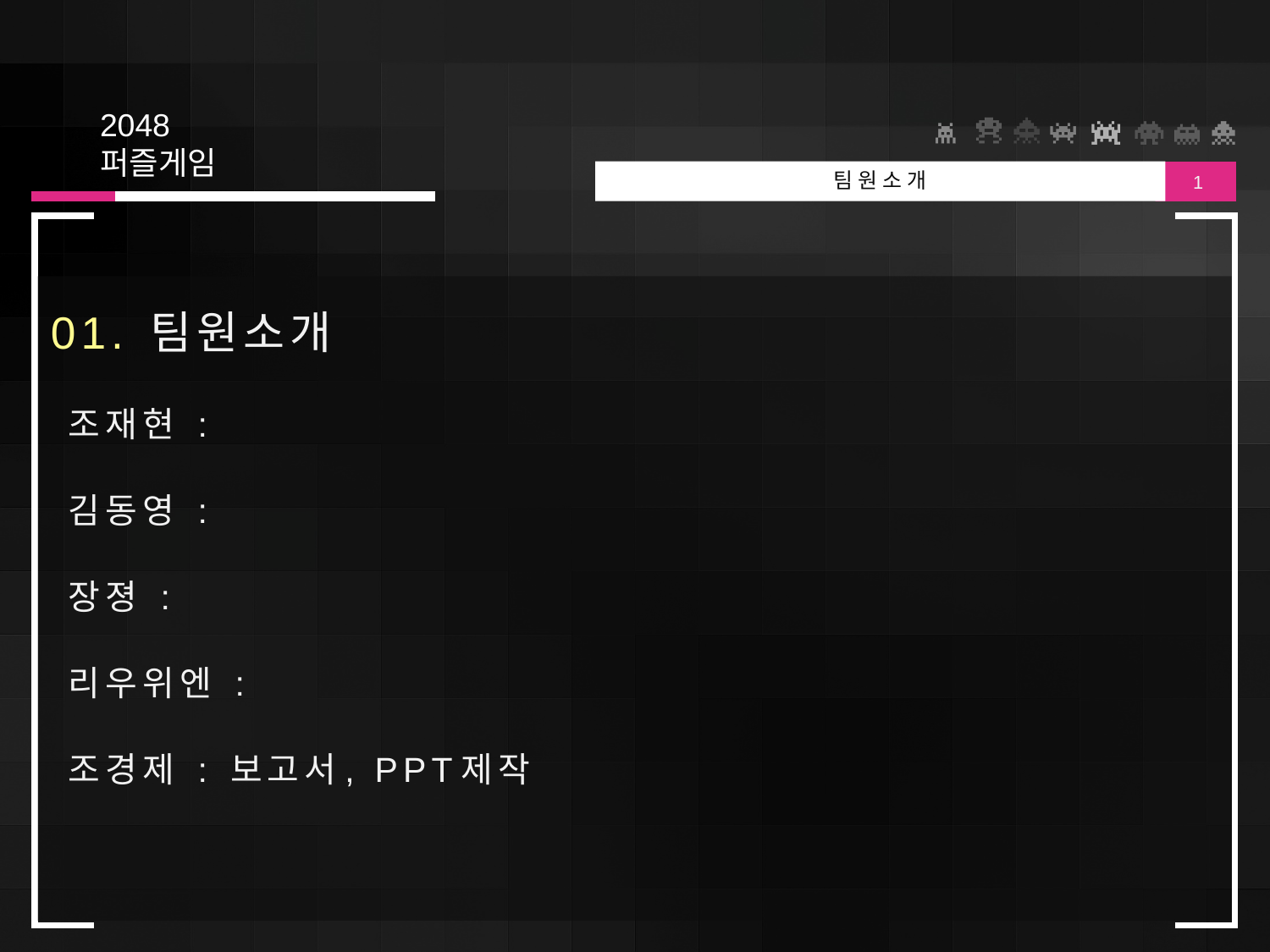

# 2048 퍼즐게임
팀원소개
1

01. 팀원소개

 조재현 :

 김동영 :

 장졍 :

 리우위엔 :

 조경제 : 보고서, PPT제작